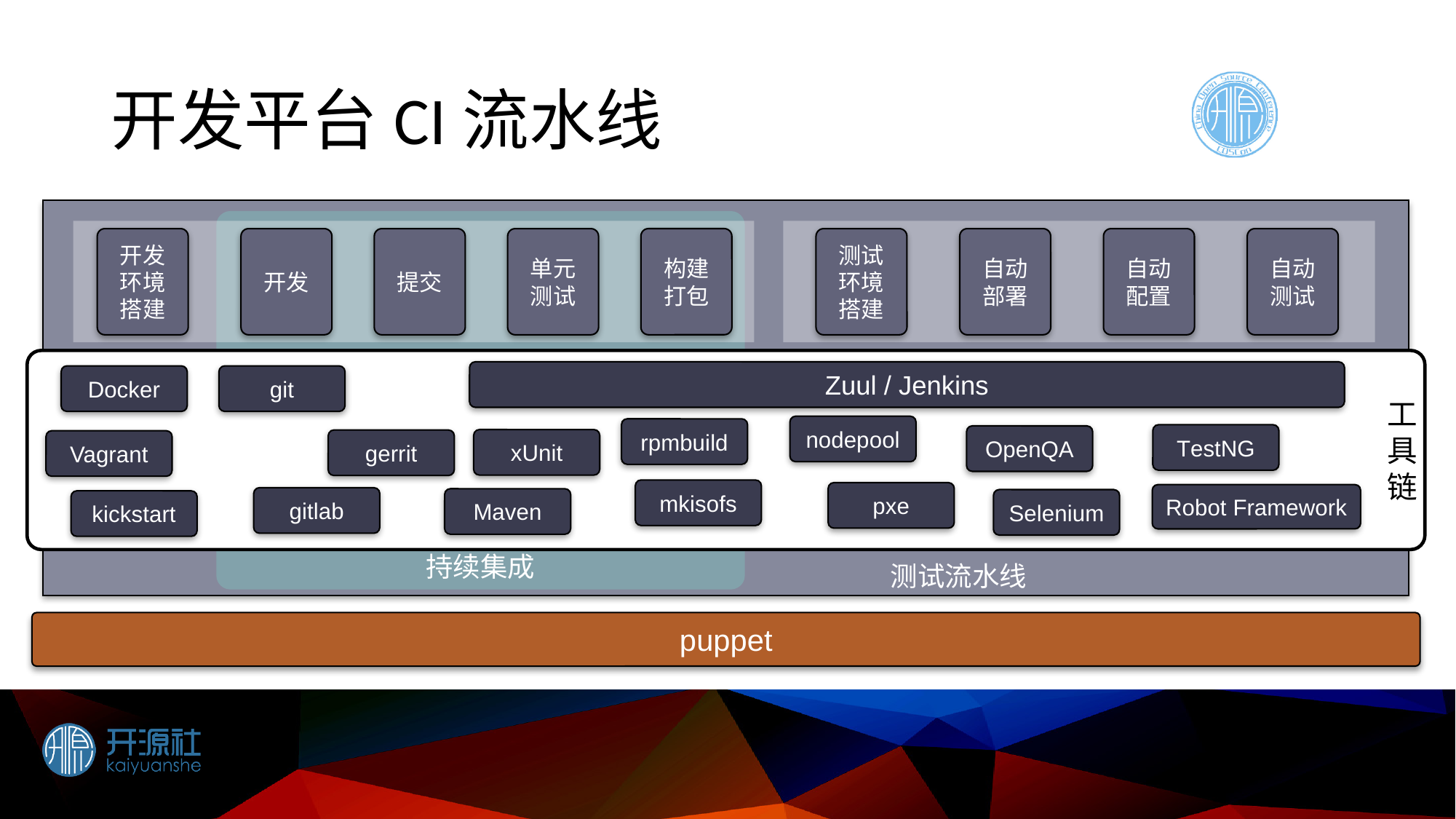

# 开发平台CI流水线
                                                                    测试流水线
持续集成

构建
打包
开发
环境
搭建
开发
提交
单元
测试
测试
环境
搭建
自动
部署
自动
配置
自动
测试
工
具
链
Zuul / Jenkins
Docker
git
nodepool
rpmbuild
TestNG
OpenQA
xUnit
gerrit
Vagrant
mkisofs
pxe
Robot Framework
gitlab
Maven
Selenium
kickstart
puppet